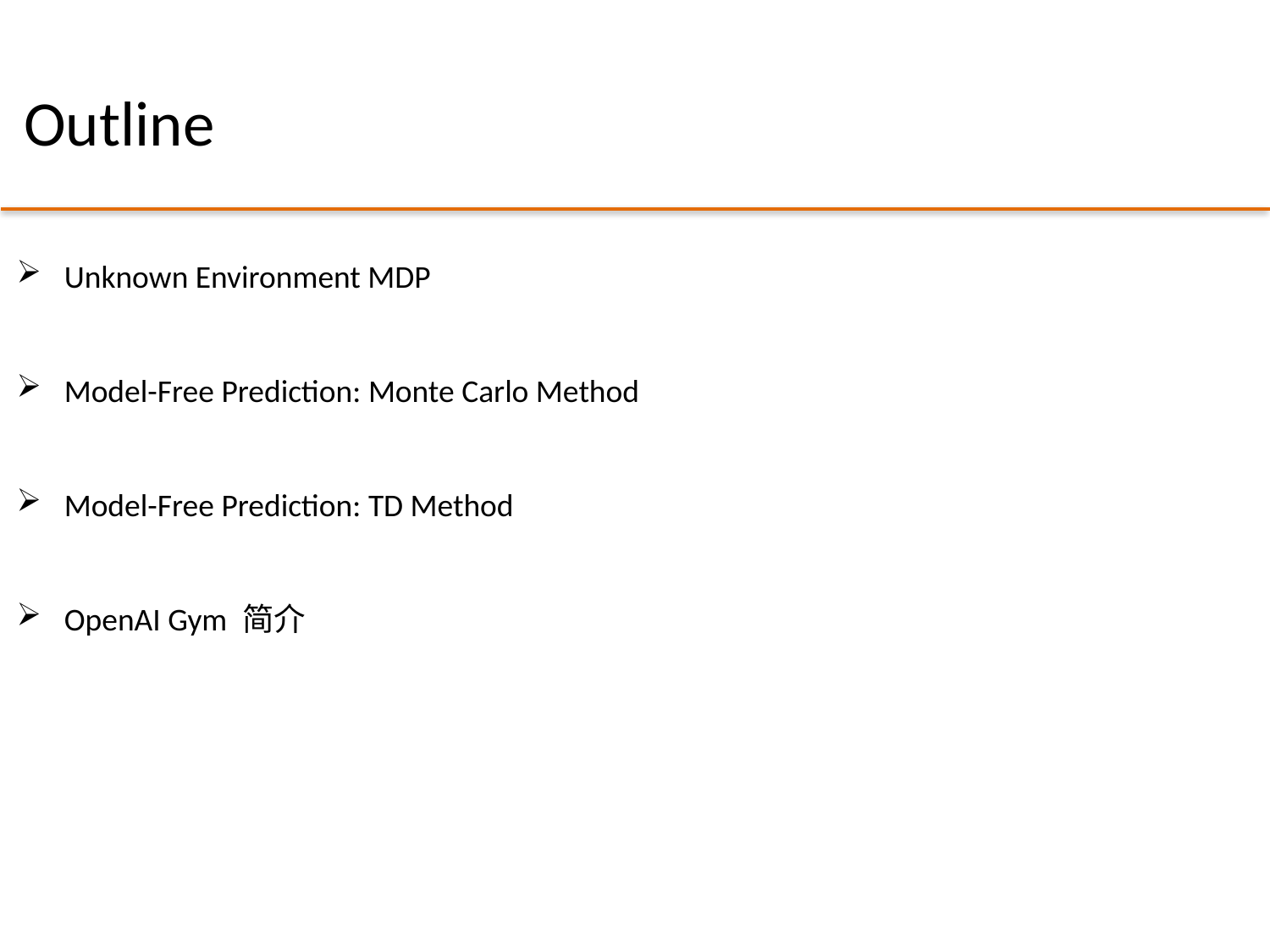

# Outline
Unknown Environment MDP

Model-Free Prediction: Monte Carlo Method

Model-Free Prediction: TD Method

OpenAI Gym 简介